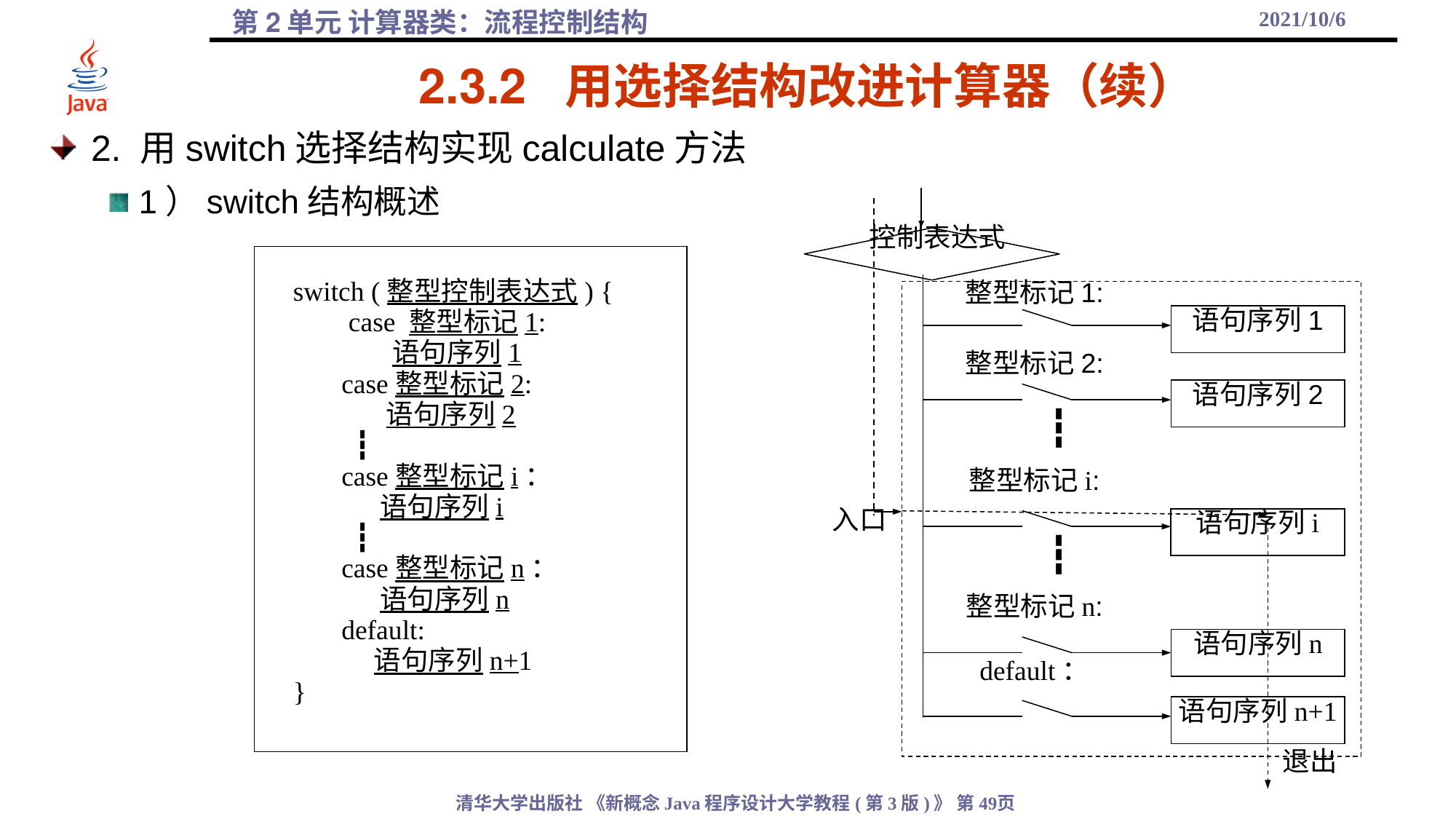

2021/10/6
# 2.3.2  用选择结构改进计算器（续）
2. 用switch选择结构实现calculate方法
1）switch结构概述

控制表达式

整型标记1:
语句序列1
整型标记2:
语句序列2
┇
整型标记i:
语句序列i
入口
┇
整型标记n:
语句序列n
default：
语句序列n+1
退出
switch (整型控制表达式) {
        case 整型标记1:
               语句序列1
       case整型标记2:
              语句序列2
        ┇
       case整型标记i：
             语句序列i
        ┇
       case整型标记n：
             语句序列n
       default:
            语句序列n+1
}